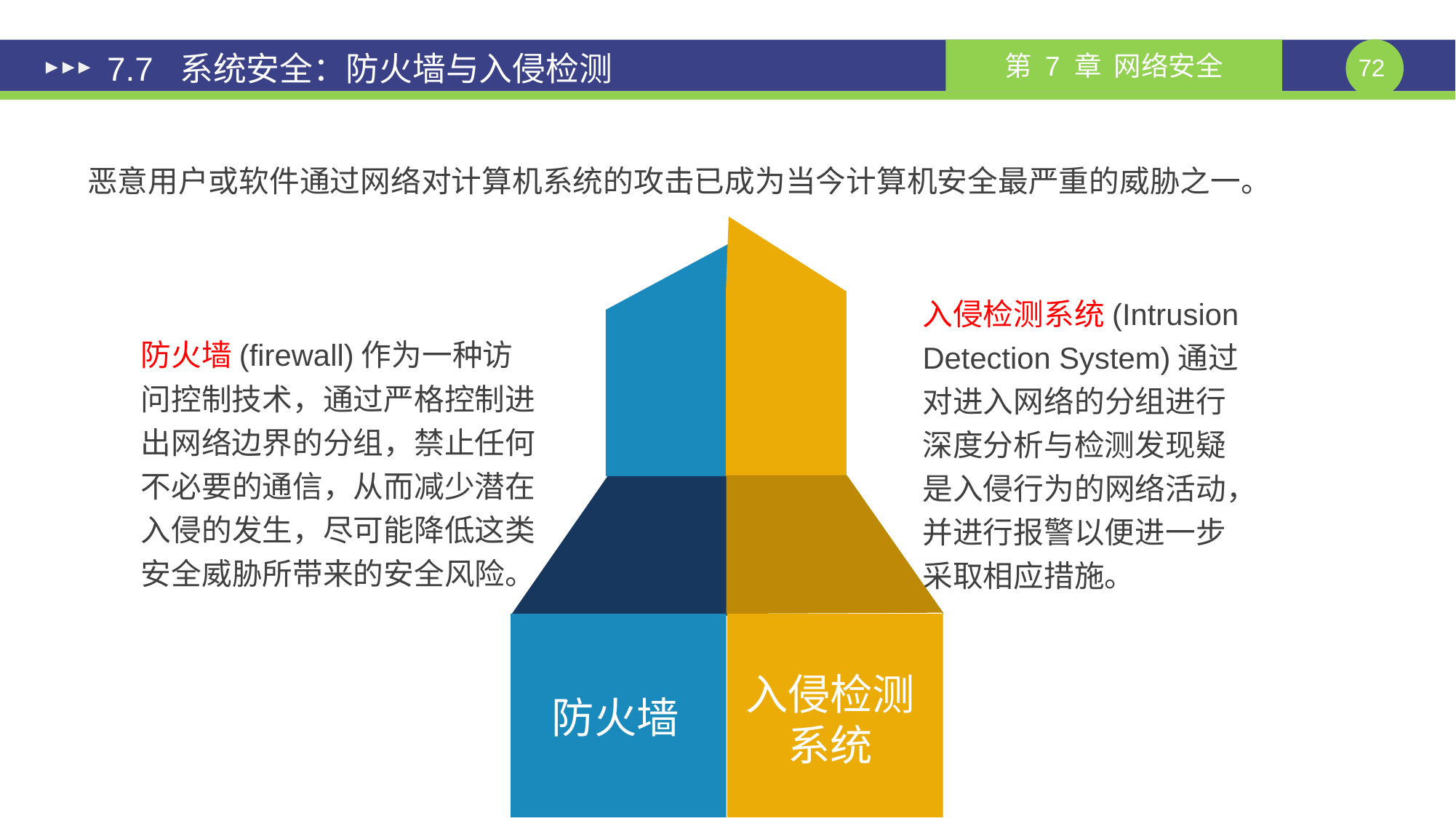

# 7.7  系统安全：防火墙与入侵检测
恶意用户或软件通过网络对计算机系统的攻击已成为当今计算机安全最严重的威胁之一。

入侵检测系统(Intrusion Detection System)通过对进入网络的分组进行深度分析与检测发现疑是入侵行为的网络活动，并进行报警以便进一步采取相应措施。
防火墙(firewall)作为一种访问控制技术，通过严格控制进出网络边界的分组，禁止任何不必要的通信，从而减少潜在入侵的发生，尽可能降低这类安全威胁所带来的安全风险。

入侵检测系统
防火墙
课件制作人：谢钧  谢希仁